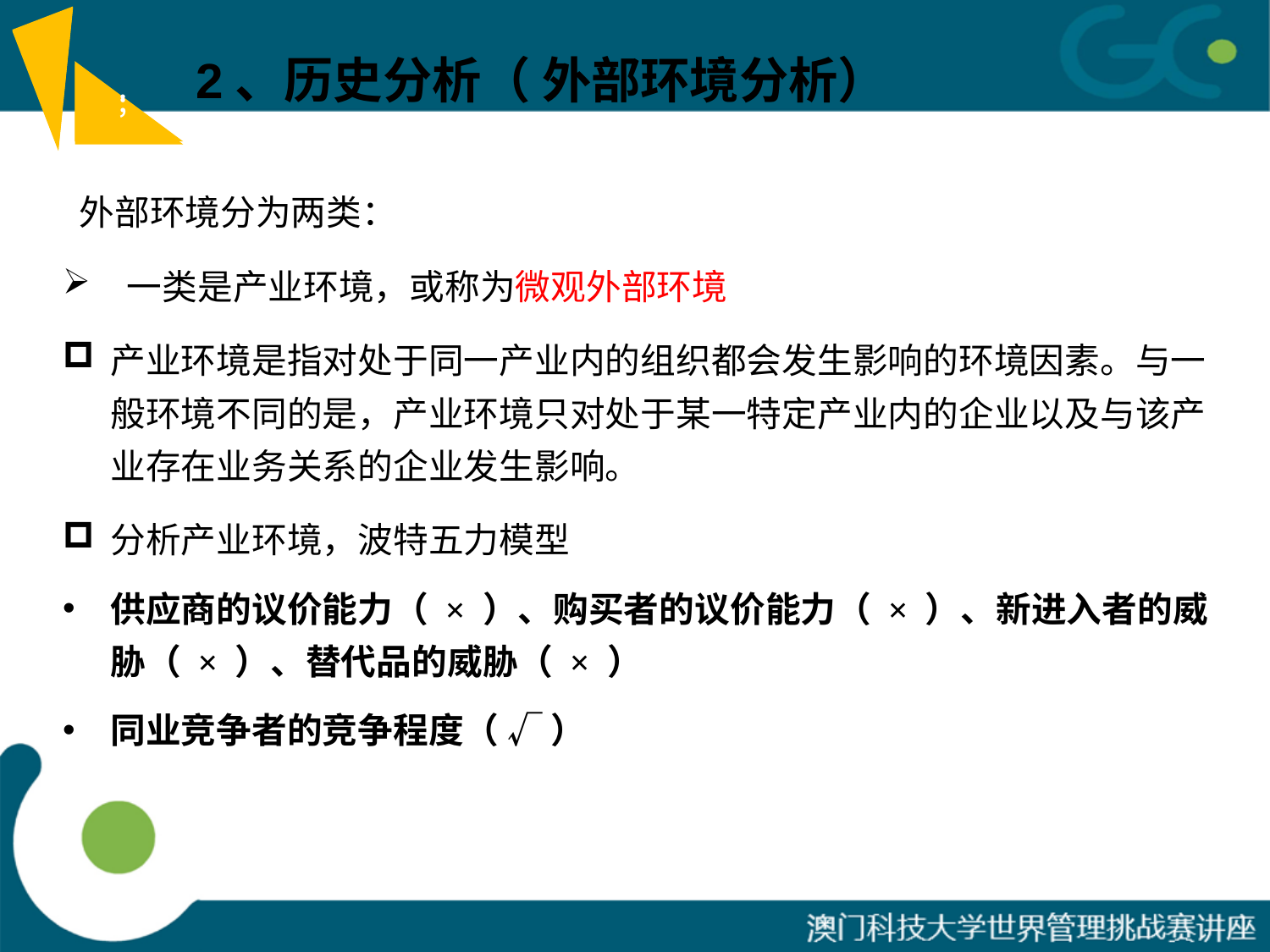

2、历史分析（ 外部环境分析）

；
；
 外部环境分为两类：
 一类是产业环境，或称为微观外部环境
产业环境是指对处于同一产业内的组织都会发生影响的环境因素。与一般环境不同的是，产业环境只对处于某一特定产业内的企业以及与该产业存在业务关系的企业发生影响。
分析产业环境，波特五力模型
供应商的议价能力（ × ）、购买者的议价能力（ × ）、新进入者的威胁（ × ）、替代品的威胁（ × ）
同业竞争者的竞争程度（ √ ）